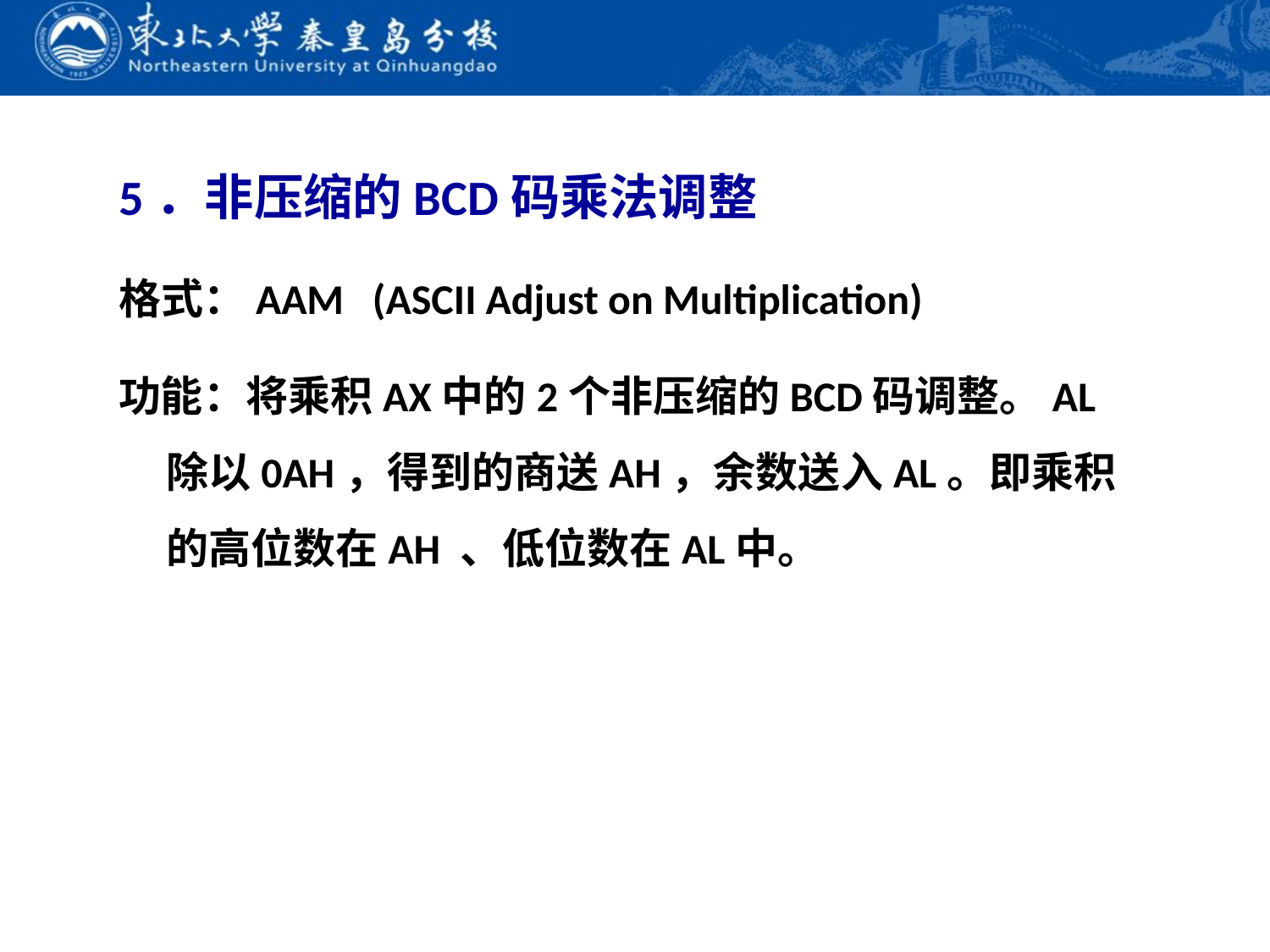

5．非压缩的BCD码乘法调整
格式：AAM   (ASCII Adjust on Multiplication)
功能：将乘积AX中的2个非压缩的BCD码调整。AL除以0AH，得到的商送AH，余数送入AL。即乘积的高位数在AH 、低位数在AL中。